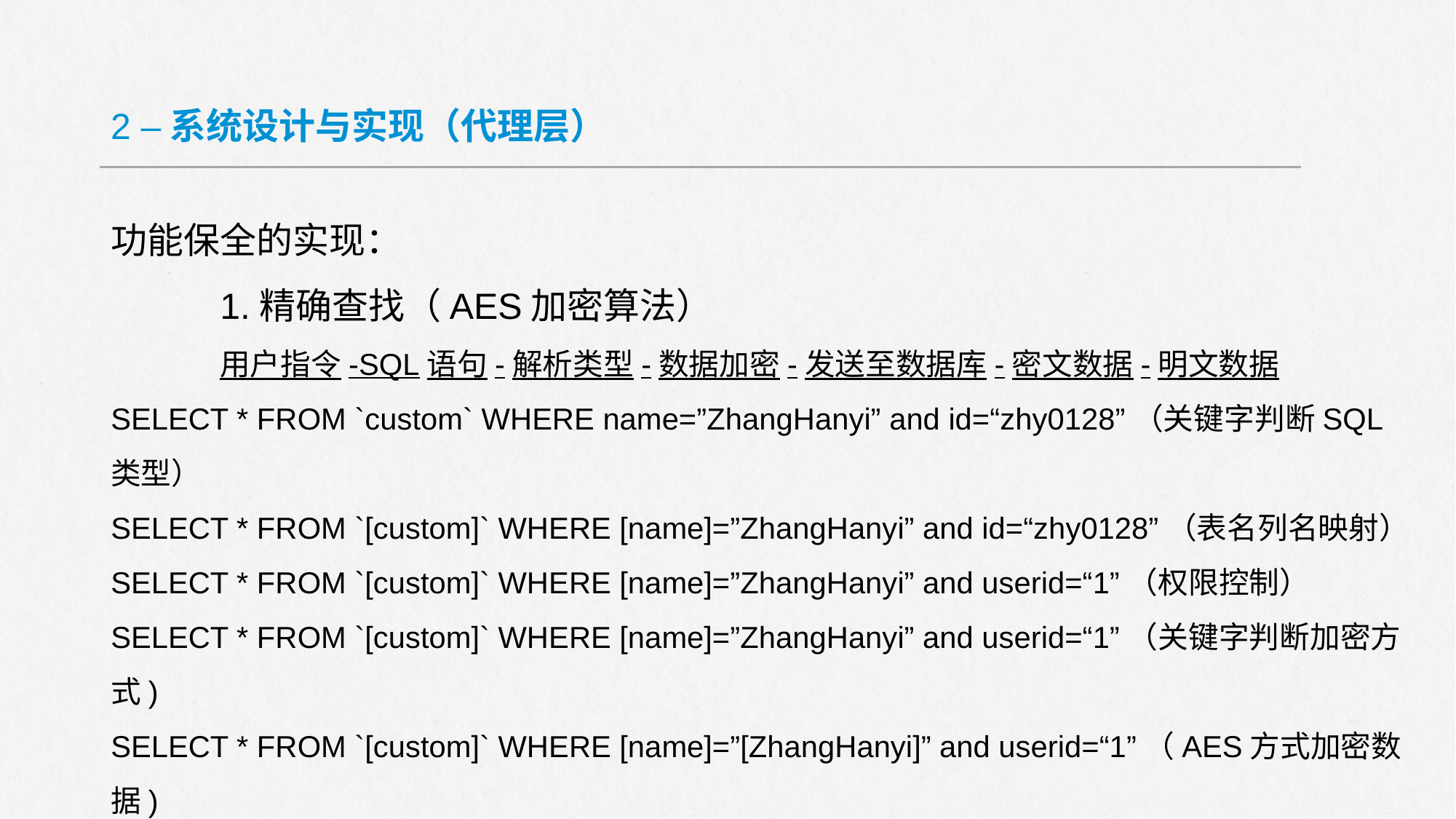

2 –系统设计与实现（代理层）
功能保全的实现：
	1.精确查找（AES加密算法）
	用户指令-SQL语句-解析类型-数据加密-发送至数据库-密文数据-明文数据
SELECT * FROM `custom` WHERE name=”ZhangHanyi” and id=“zhy0128”（关键字判断SQL类型）
SELECT * FROM `[custom]` WHERE [name]=”ZhangHanyi” and id=“zhy0128”（表名列名映射）
SELECT * FROM `[custom]` WHERE [name]=”ZhangHanyi” and userid=“1”（权限控制）
SELECT * FROM `[custom]` WHERE [name]=”ZhangHanyi” and userid=“1”（关键字判断加密方式)
SELECT * FROM `[custom]` WHERE [name]=”[ZhangHanyi]” and userid=“1”（AES方式加密数据)
{customid,[tel],[name],[income]}....（获得密文数据)
{customid,tel,name,income}....(根据每列加密方式进行对应解密）